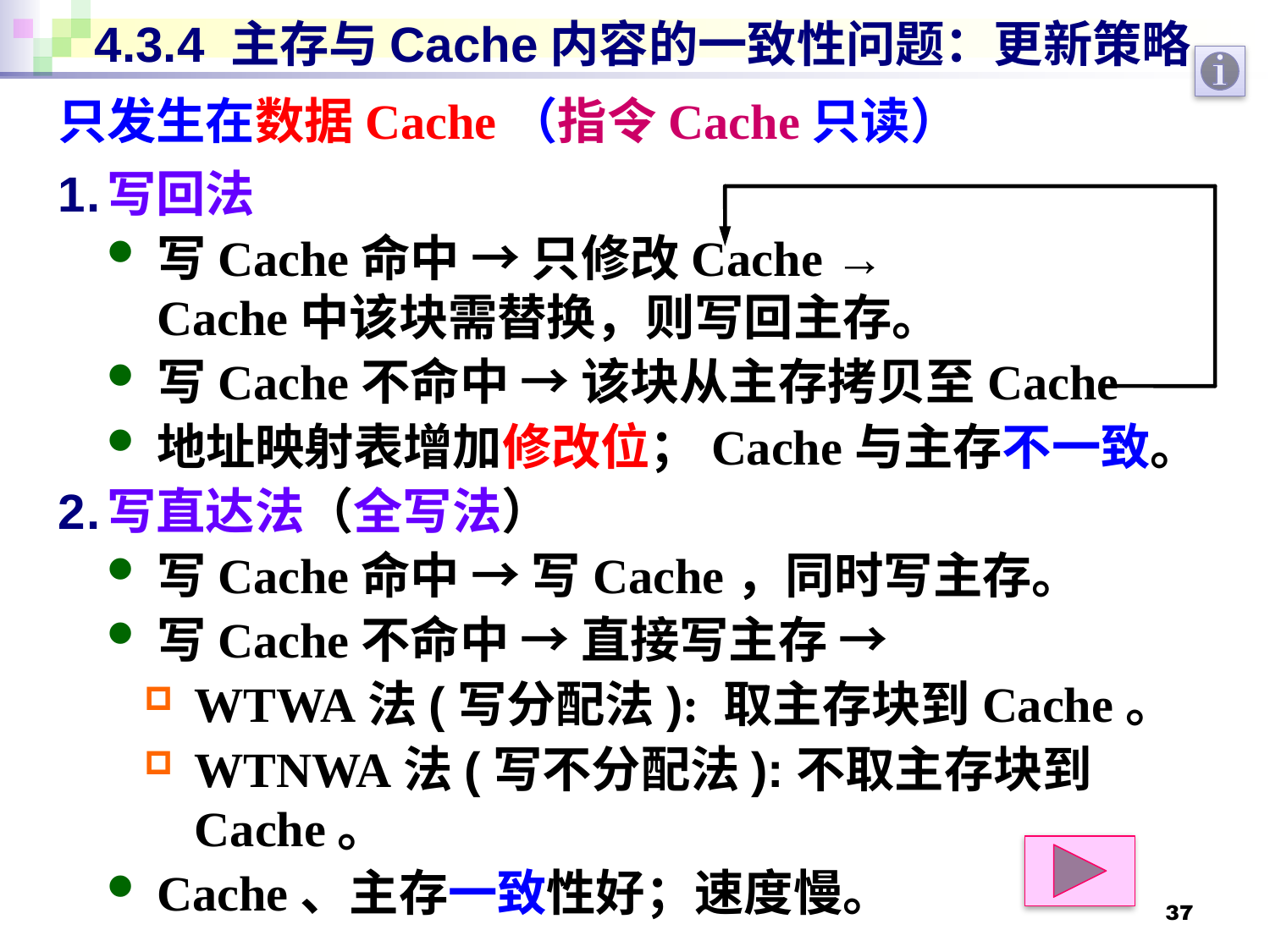

# 4.3.4 主存与Cache内容的一致性问题：更新策略

只发生在数据Cache（指令Cache只读）
写回法
写Cache命中 → 只修改Cache →
Cache中该块需替换，则写回主存。
写Cache不命中 → 该块从主存拷贝至Cache
地址映射表增加修改位；Cache与主存不一致。
写直达法（全写法）
写Cache命中 → 写Cache，同时写主存。
写Cache不命中 → 直接写主存 →
WTWA法(写分配法): 取主存块到Cache。
WTNWA法(写不分配法):不取主存块到Cache。
Cache、主存一致性好；速度慢。

37